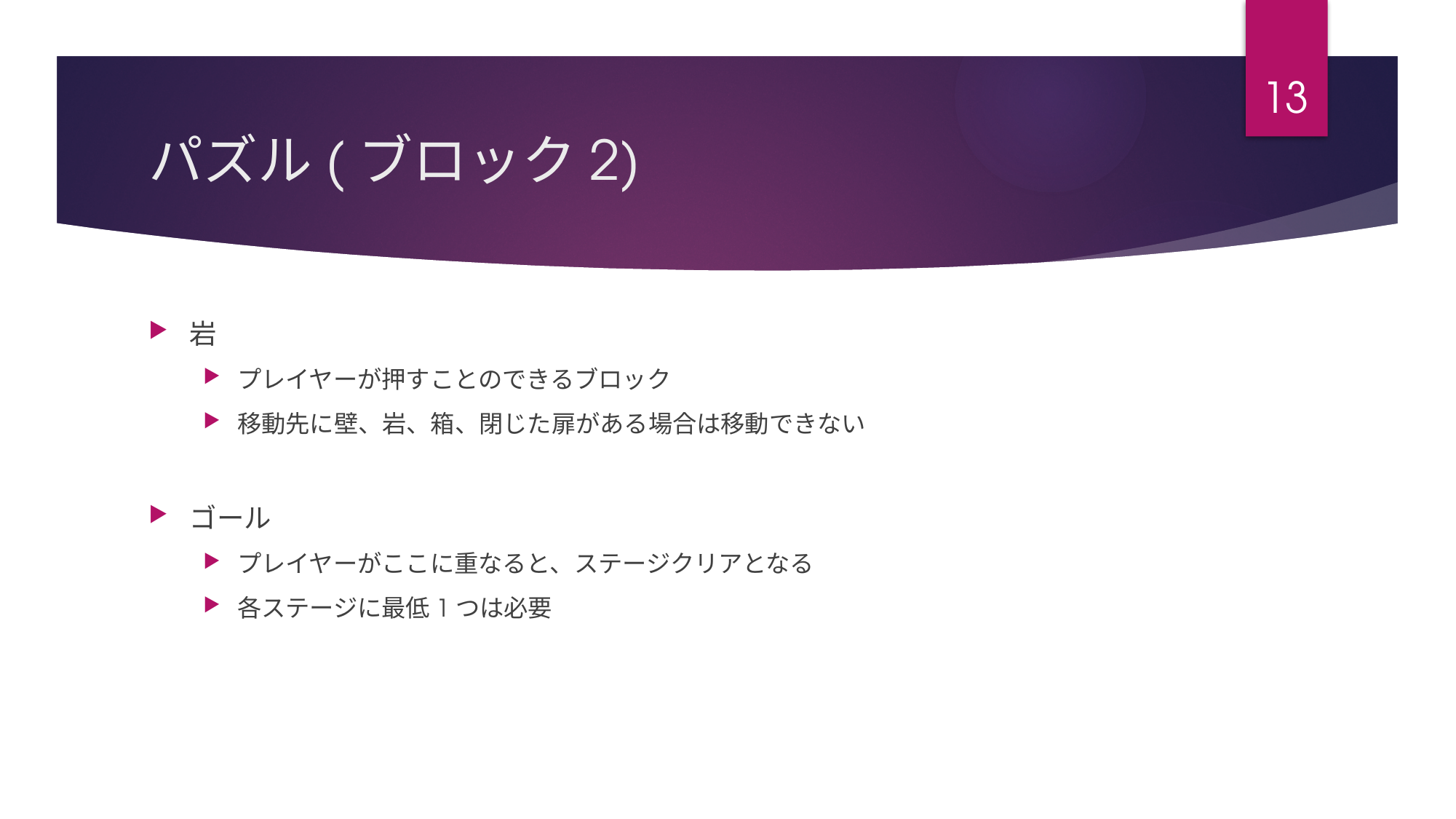

13
# パズル(ブロック2)
岩
プレイヤーが押すことのできるブロック
移動先に壁、岩、箱、閉じた扉がある場合は移動できない

ゴール
プレイヤーがここに重なると、ステージクリアとなる
各ステージに最低1つは必要